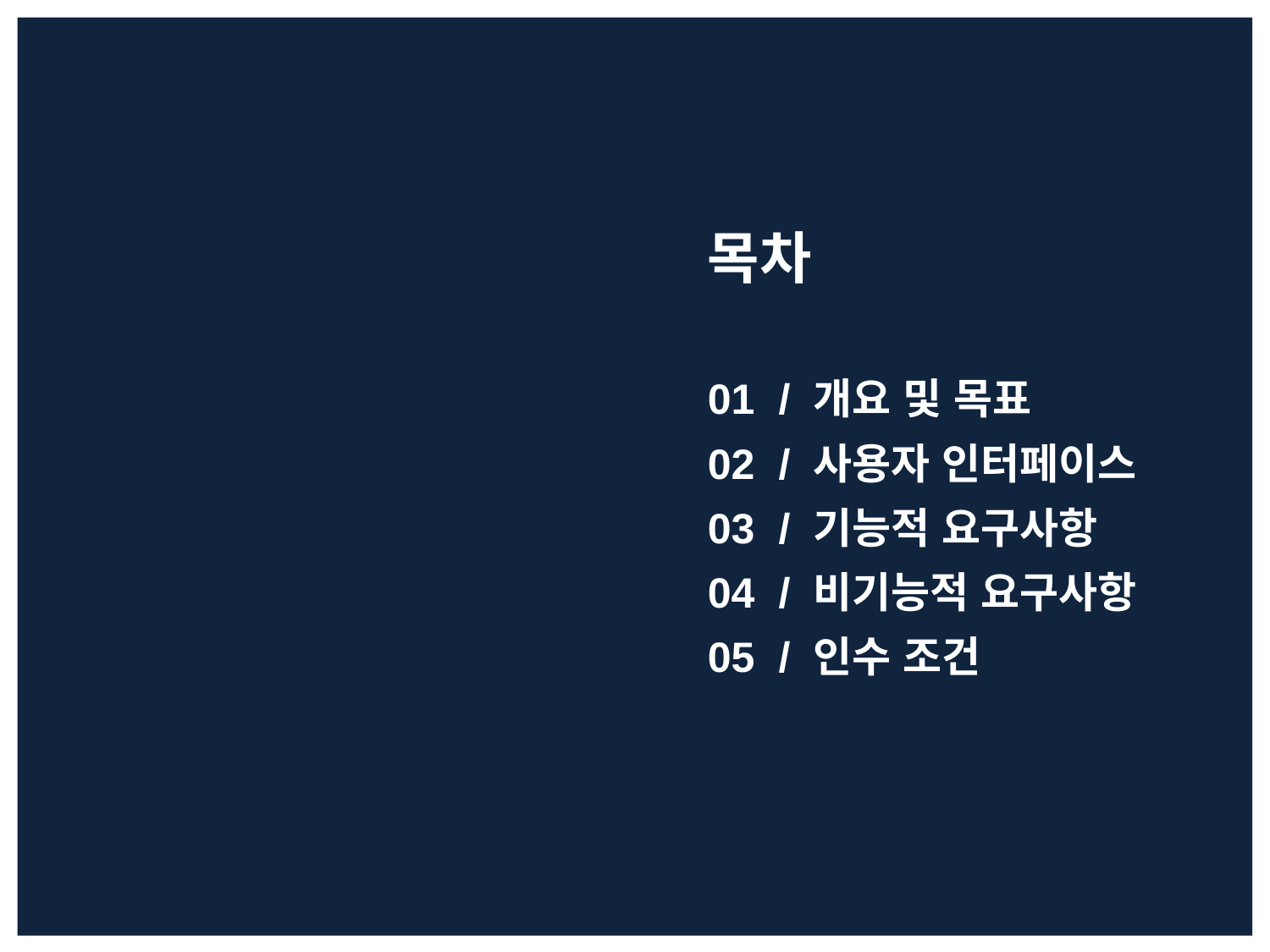

# 목차
01  / 개요 및 목표
02  / 사용자 인터페이스
03  / 기능적 요구사항
04  / 비기능적 요구사항
05  / 인수 조건